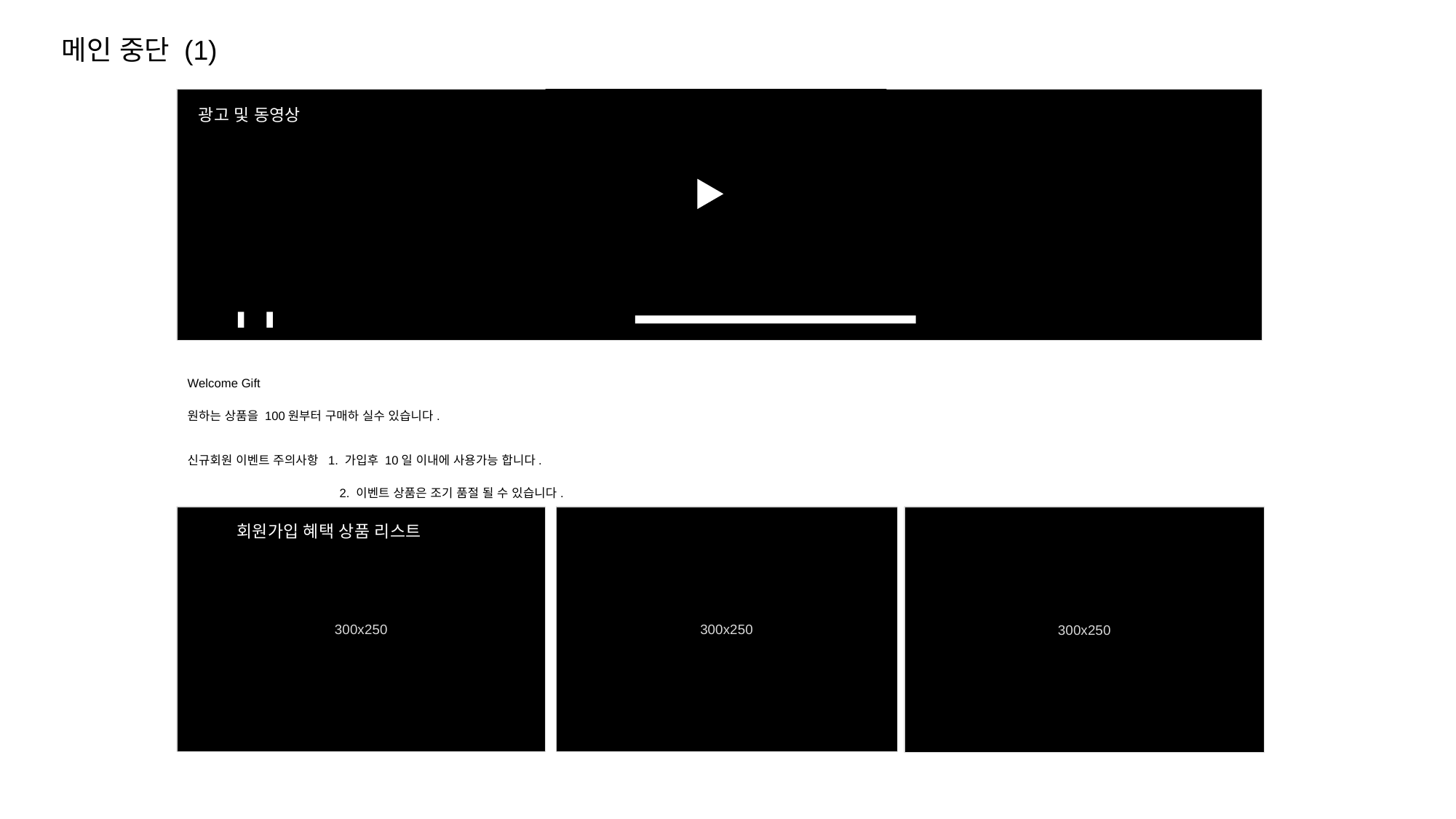

메인 중단 (1)
1050x300

광고 및 동영상
Welcome Gift
원하는 상품을 100원부터 구매하 실수 있습니다.
신규회원 이벤트 주의사항  1. 가입후 10일 이내에 사용가능 합니다.
                                            2. 이벤트 상품은 조기 품절 될 수 있습니다.
300x250
300x250
300x250
회원가입 혜택 상품 리스트